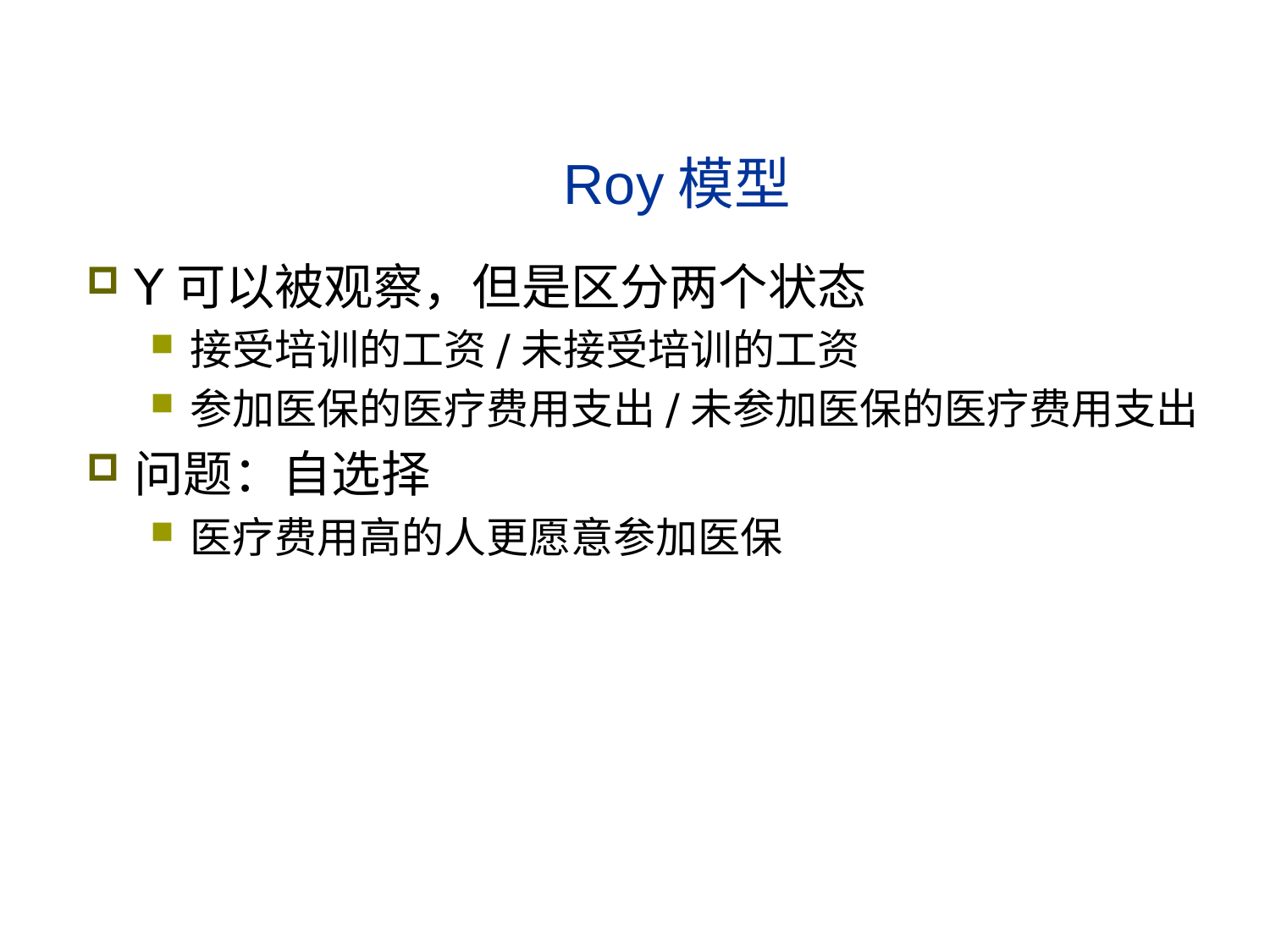

# Roy模型
Y可以被观察，但是区分两个状态
接受培训的工资/未接受培训的工资
参加医保的医疗费用支出/未参加医保的医疗费用支出
问题：自选择
医疗费用高的人更愿意参加医保